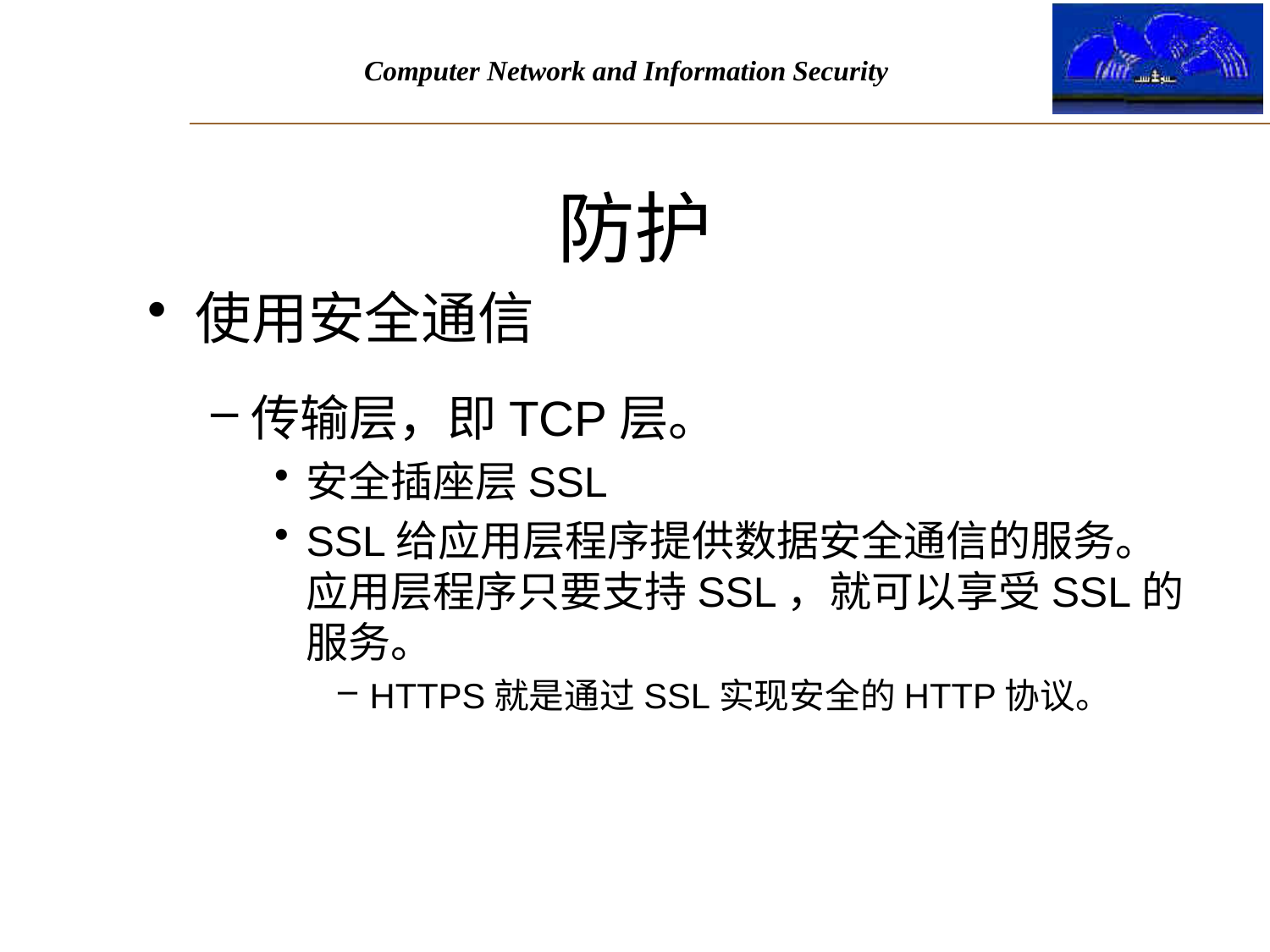

# 防护
使用安全通信
传输层，即TCP层。
安全插座层SSL
SSL给应用层程序提供数据安全通信的服务。应用层程序只要支持SSL，就可以享受SSL的服务。
HTTPS就是通过SSL实现安全的HTTP协议。